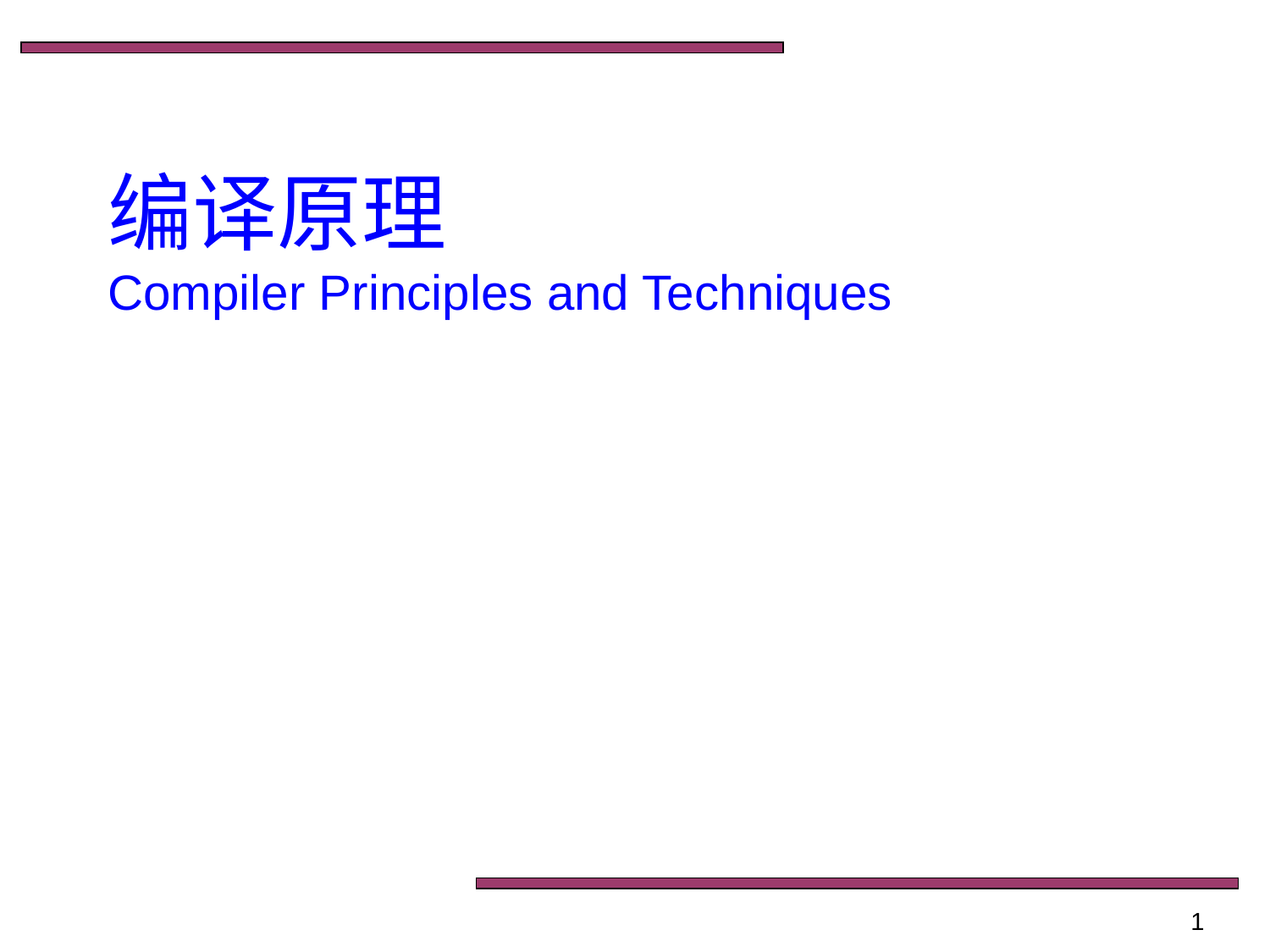

# 编译原理 Compiler Principles and Techniques

1